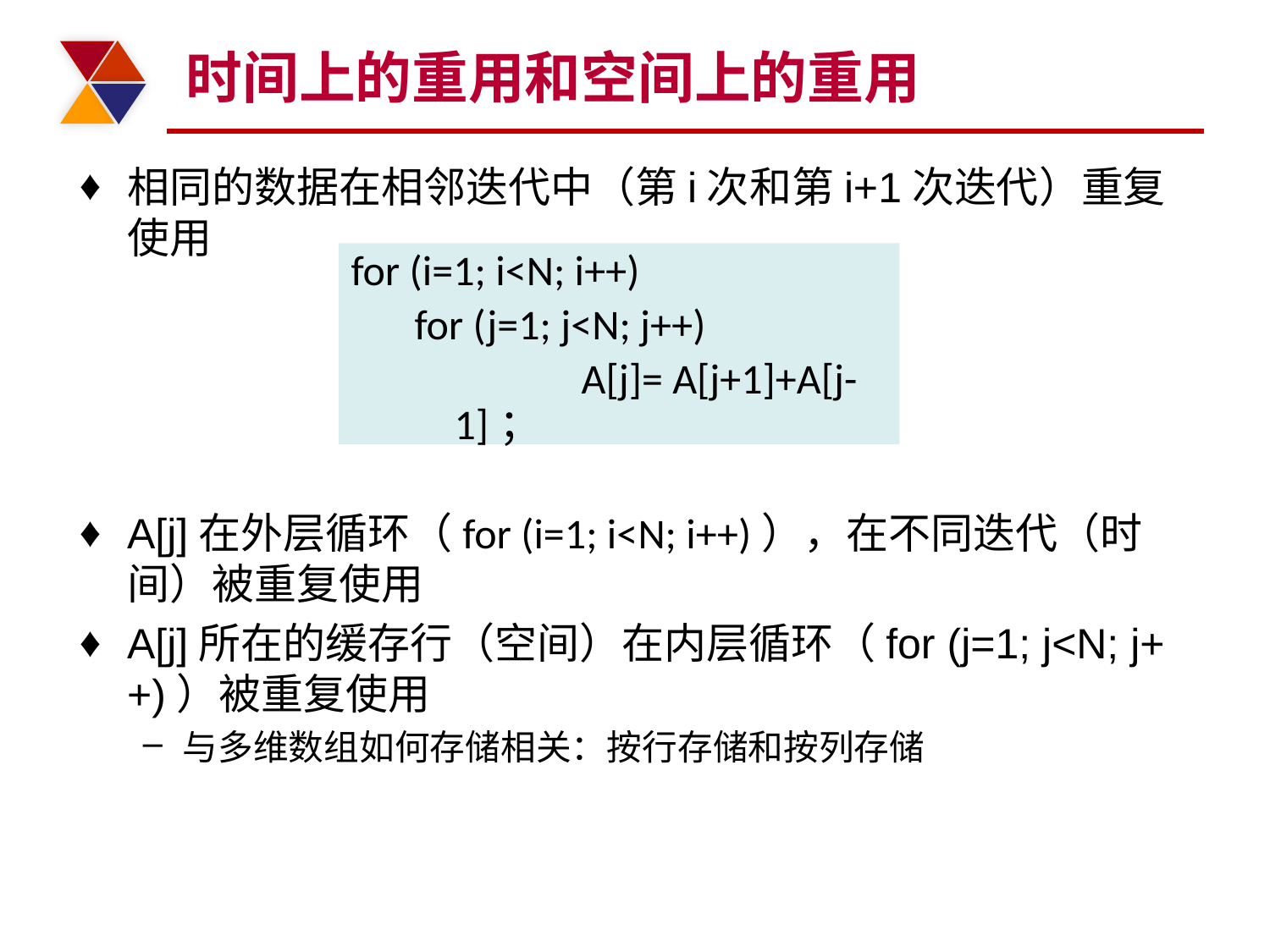

# 时间上的重用和空间上的重用
相同的数据在相邻迭代中（第i次和第i+1次迭代）重复使用

A[j]在外层循环（for (i=1; i<N; i++)），在不同迭代（时间）被重复使用
A[j]所在的缓存行（空间）在内层循环（for (j=1; j<N; j++)）被重复使用
与多维数组如何存储相关：按行存储和按列存储

for (i=1; i<N; i++)
for (j=1; j<N; j++)
		A[j]= A[j+1]+A[j-1]；